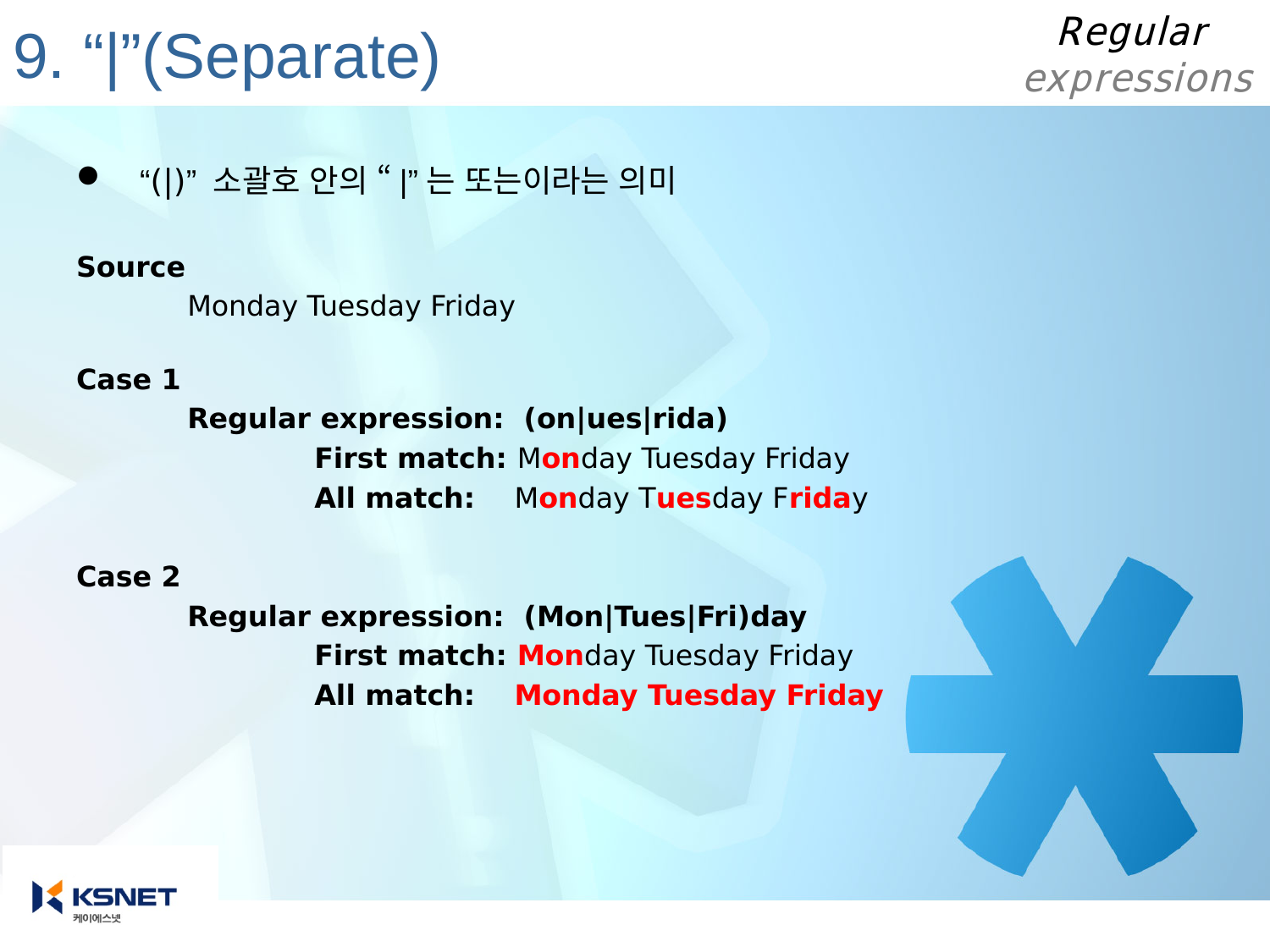

# 9. “|”(Separate)

“(|)” 소괄호 안의 “|”는 또는이라는 의미

Source
		Monday Tuesday Friday
Case 1
		Regular expression:  (on|ues|rida)
			First match: Monday Tuesday Friday
			All match:    Monday Tuesday Friday

Case 2
		Regular expression:  (Mon|Tues|Fri)day
			First match: Monday Tuesday Friday
			All match:    Monday Tuesday Friday